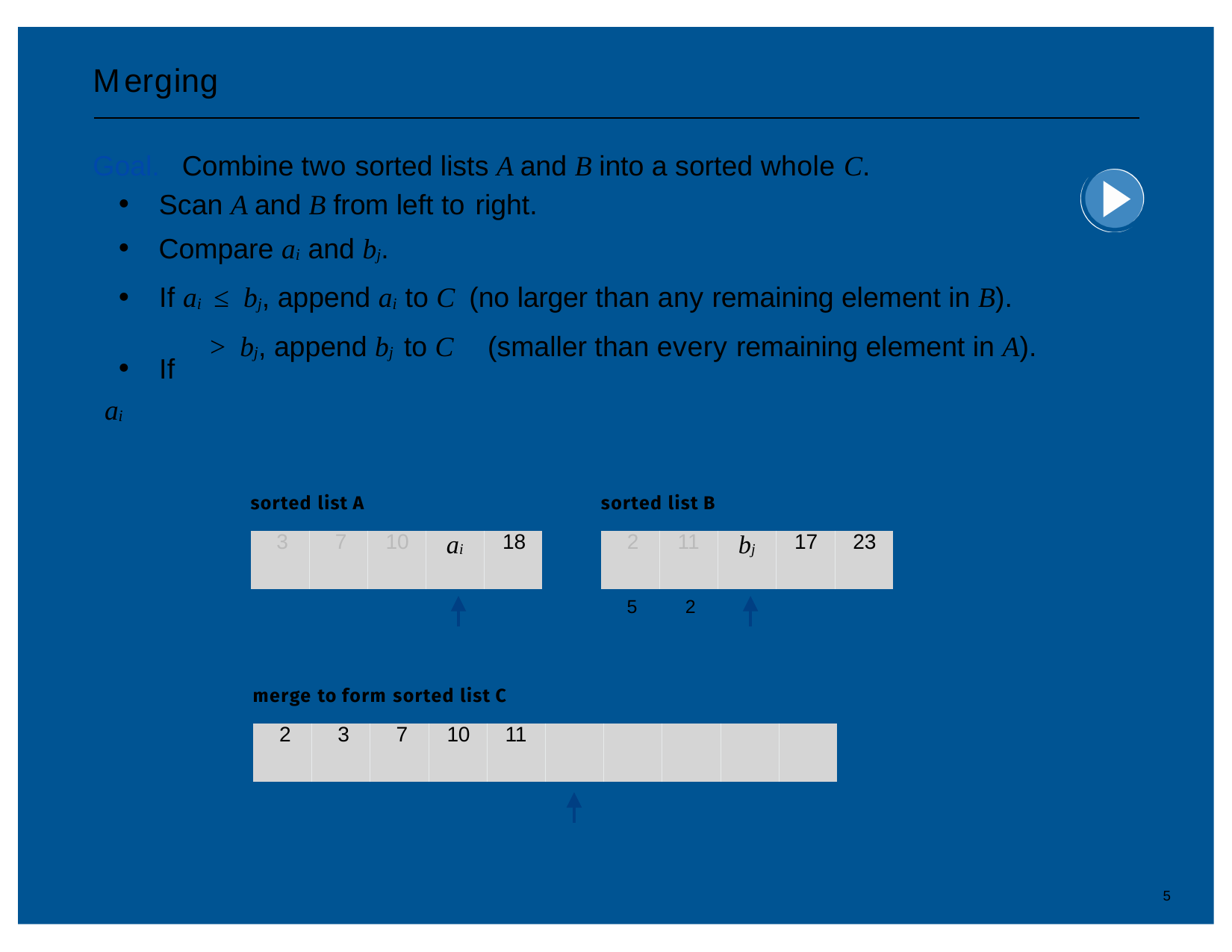

# Merging

Goal.	Combine two sorted lists A and B into a sorted whole C.
・Scan A and B from left to right.
・Compare ai  and bj.
・If ai   ≤  bj, append ai  to C  (no larger than any remaining element in B).

・If ai
>  bj, append bj to C	(smaller than every remaining element in A).
sorted list A
sorted list B
| 3 | 7 | 10 | ai | 18 |
| --- | --- | --- | --- | --- |
| 2 | 11 | bj | 17 | 23 |
| --- | --- | --- | --- | --- |
5
2

merge to form sorted list C
| 2 | 3 | 7 | 10 | 11 |  |  |  |  |  |
| --- | --- | --- | --- | --- | --- | --- | --- | --- | --- |

5